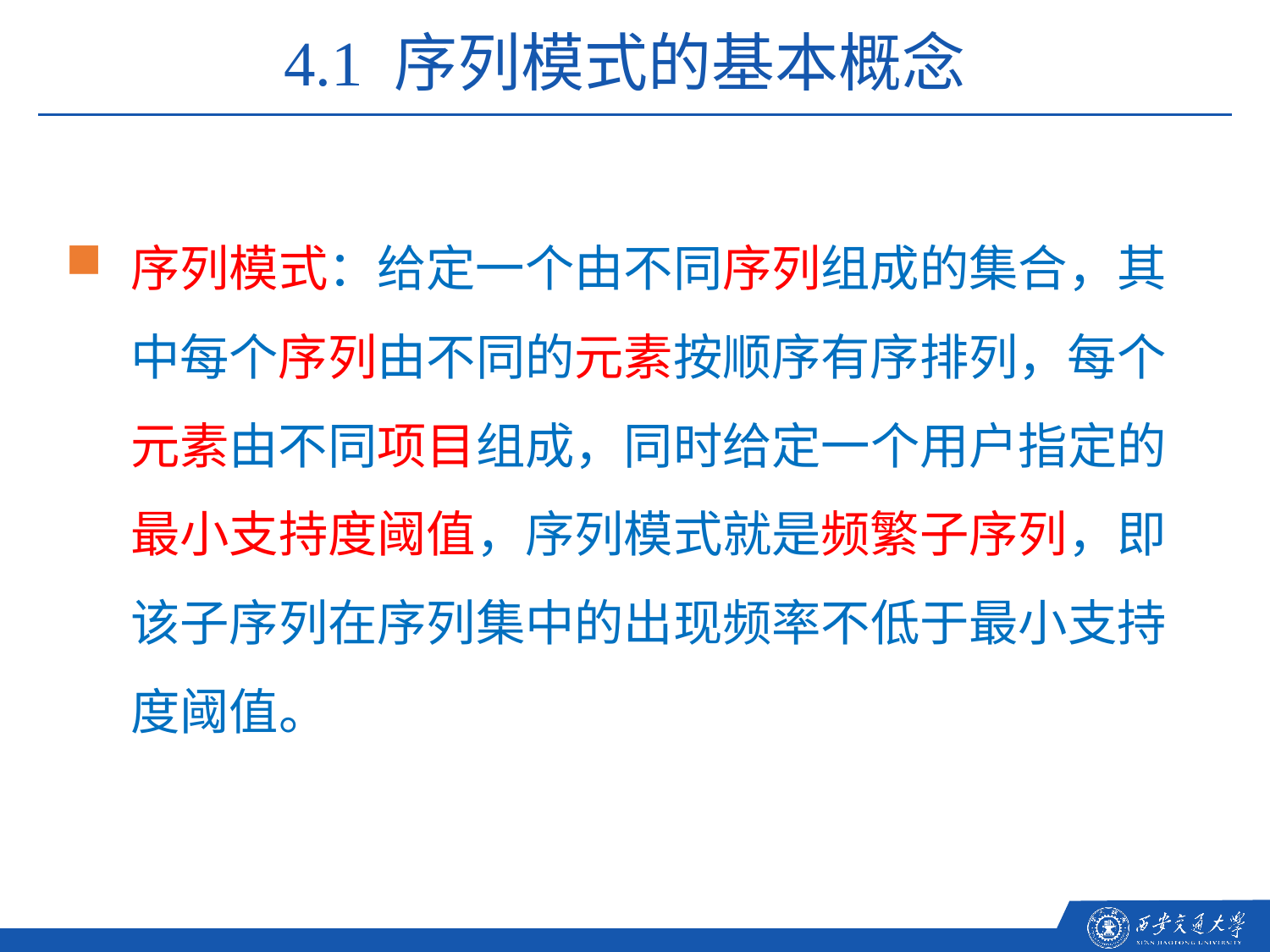

4.1 序列模式的基本概念
序列模式：给定一个由不同序列组成的集合，其中每个序列由不同的元素按顺序有序排列，每个元素由不同项目组成，同时给定一个用户指定的最小支持度阈值，序列模式就是频繁子序列，即该子序列在序列集中的出现频率不低于最小支持度阈值。